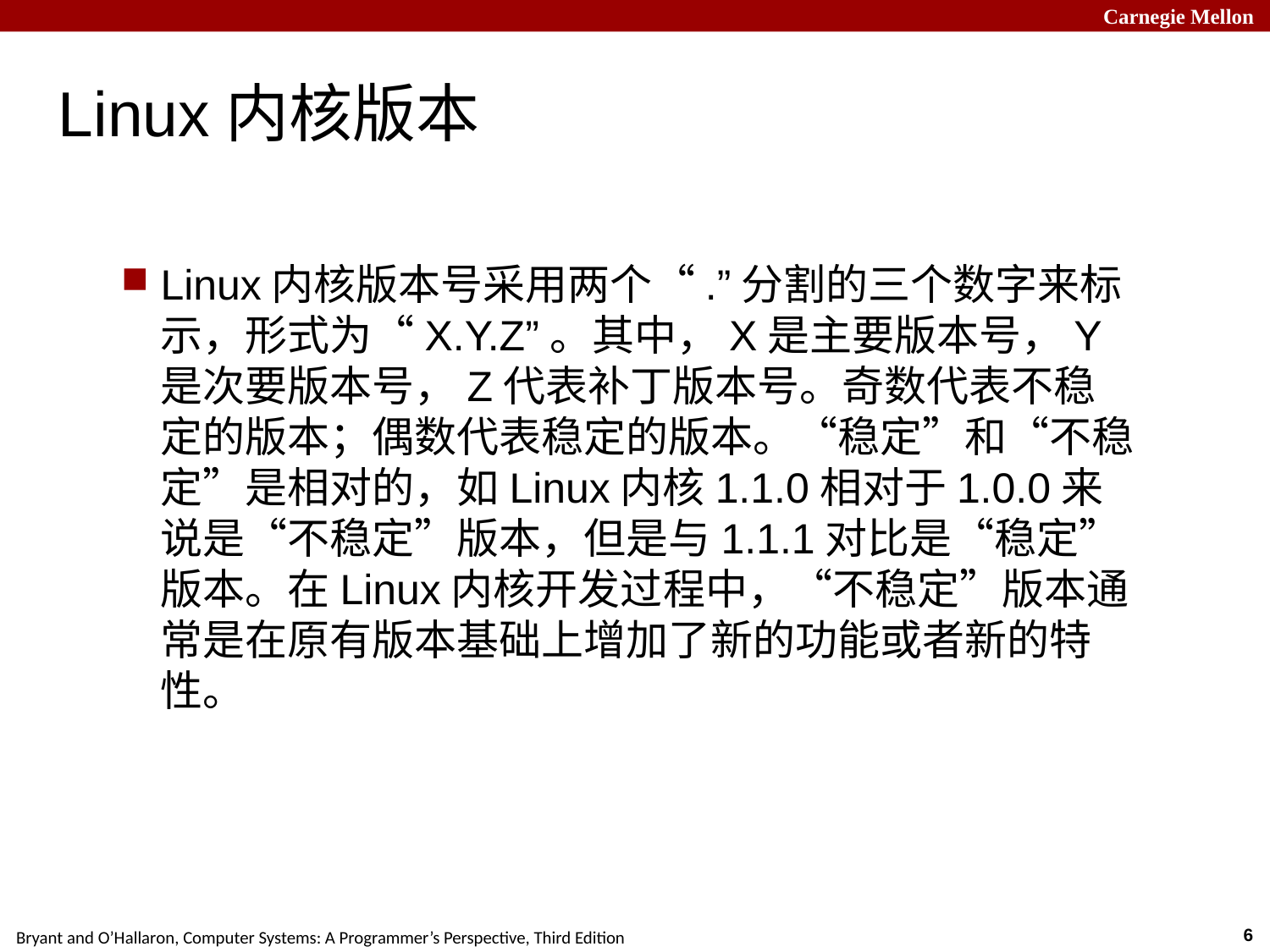

# Linux内核版本
Linux内核版本号采用两个“.”分割的三个数字来标示，形式为“X.Y.Z”。其中，X是主要版本号，Y是次要版本号，Z代表补丁版本号。奇数代表不稳定的版本；偶数代表稳定的版本。“稳定”和“不稳定”是相对的，如Linux内核1.1.0相对于1.0.0来说是“不稳定”版本，但是与1.1.1对比是“稳定”版本。在Linux内核开发过程中，“不稳定”版本通常是在原有版本基础上增加了新的功能或者新的特性。